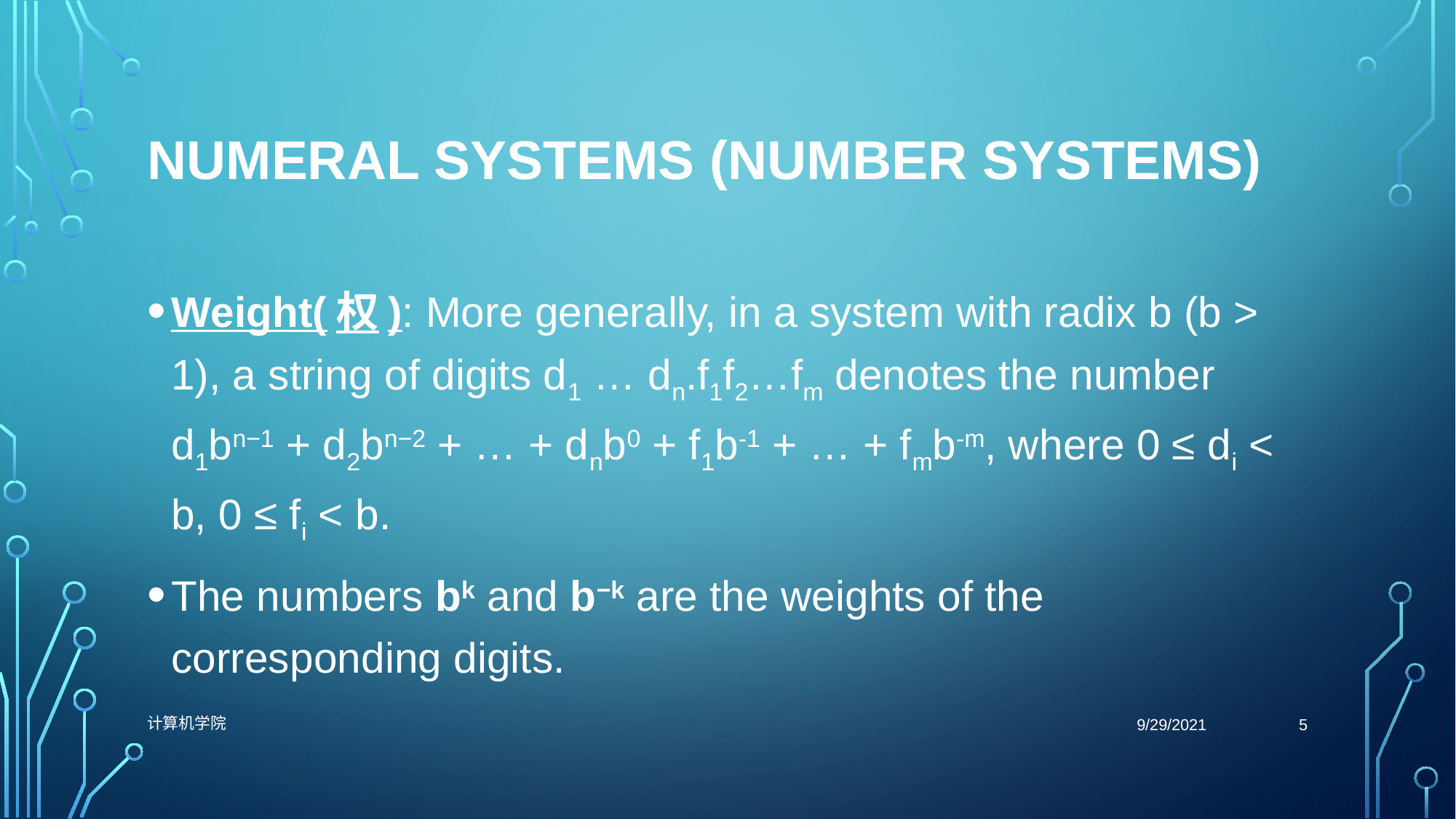

# Numeral systems (NUMber systems)
Weight(权): More generally, in a system with radix b (b > 1), a string of digits d1 … dn.f1f2…fm denotes the number d1bn−1 + d2bn−2 + … + dnb0 + f1b-1 + … + fmb-m, where 0 ≤ di < b, 0 ≤ fi < b.
The numbers bk and b−k are the weights of the corresponding digits.
5
计算机学院
9/29/2021